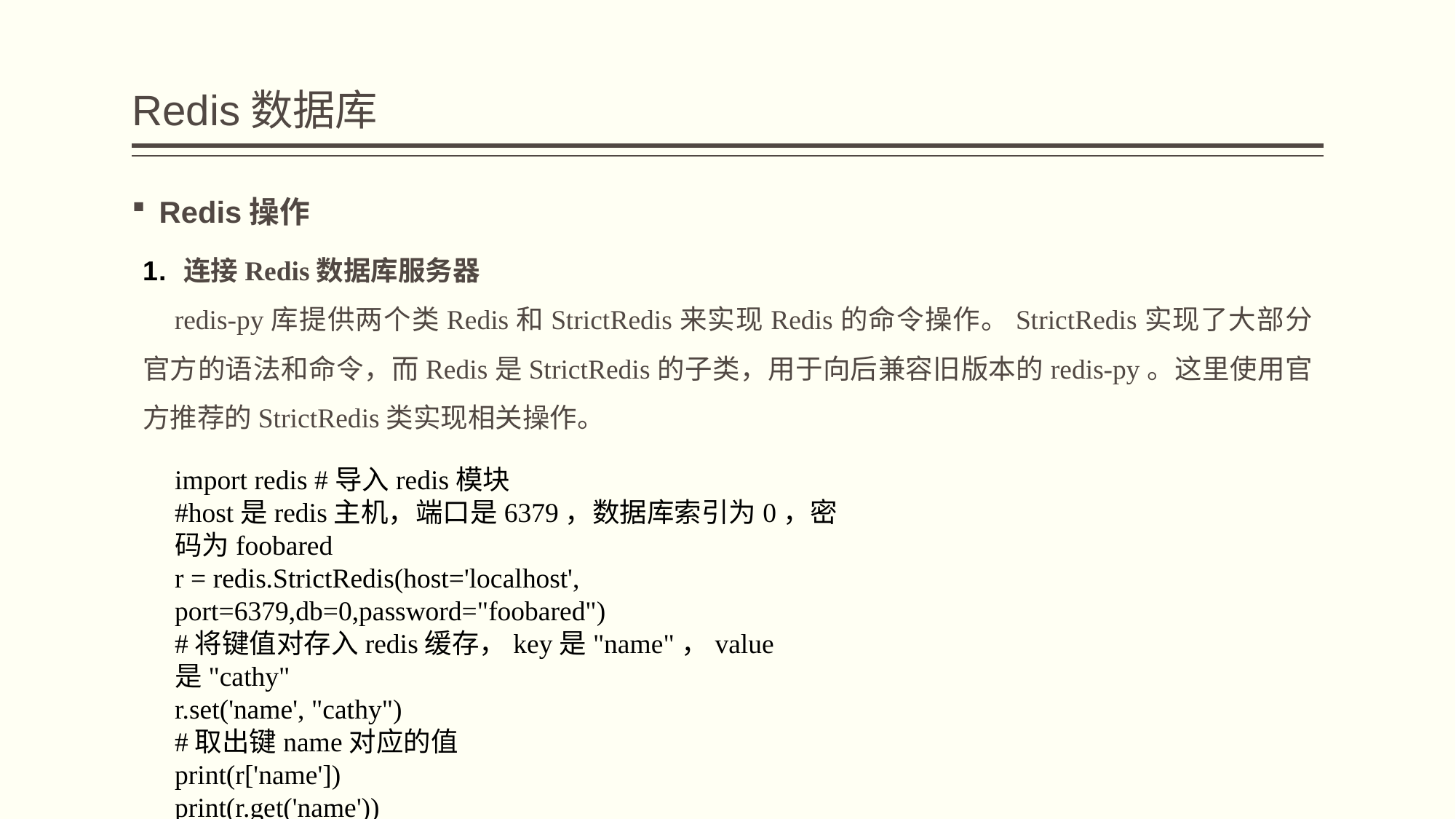

# Redis数据库
Redis操作
连接Redis数据库服务器
redis-py库提供两个类Redis和StrictRedis来实现Redis的命令操作。StrictRedis实现了大部分官方的语法和命令，而Redis是StrictRedis的子类，用于向后兼容旧版本的redis-py。这里使用官方推荐的StrictRedis类实现相关操作。
import redis #导入redis模块
#host是redis主机，端口是6379，数据库索引为0，密码为foobared
r = redis.StrictRedis(host='localhost', port=6379,db=0,password="foobared")
#将键值对存入redis缓存，key是"name"，value是"cathy"
r.set('name', "cathy")
#取出键name对应的值
print(r['name'])
print(r.get('name'))